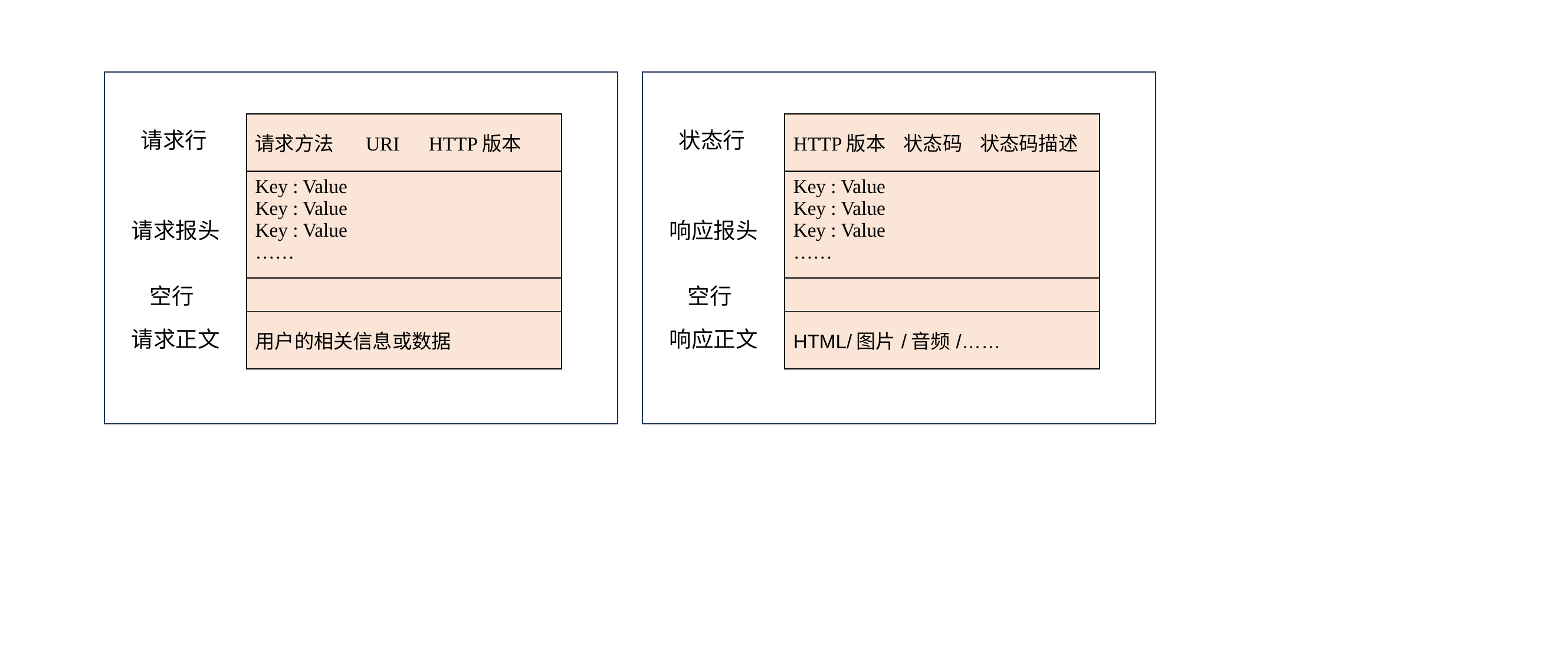

| 请求方法 URI HTTP版本 |
| --- |
| Key : Value Key : Value Key : Value …… |
|  |
| 用户的相关信息或数据 |
| HTTP版本 状态码 状态码描述 |
| --- |
| Key : Value Key : Value Key : Value …… |
|  |
| HTML/图片/音频/…… |
请求行
状态行
请求报头
响应报头
空行
空行
请求正文
响应正文